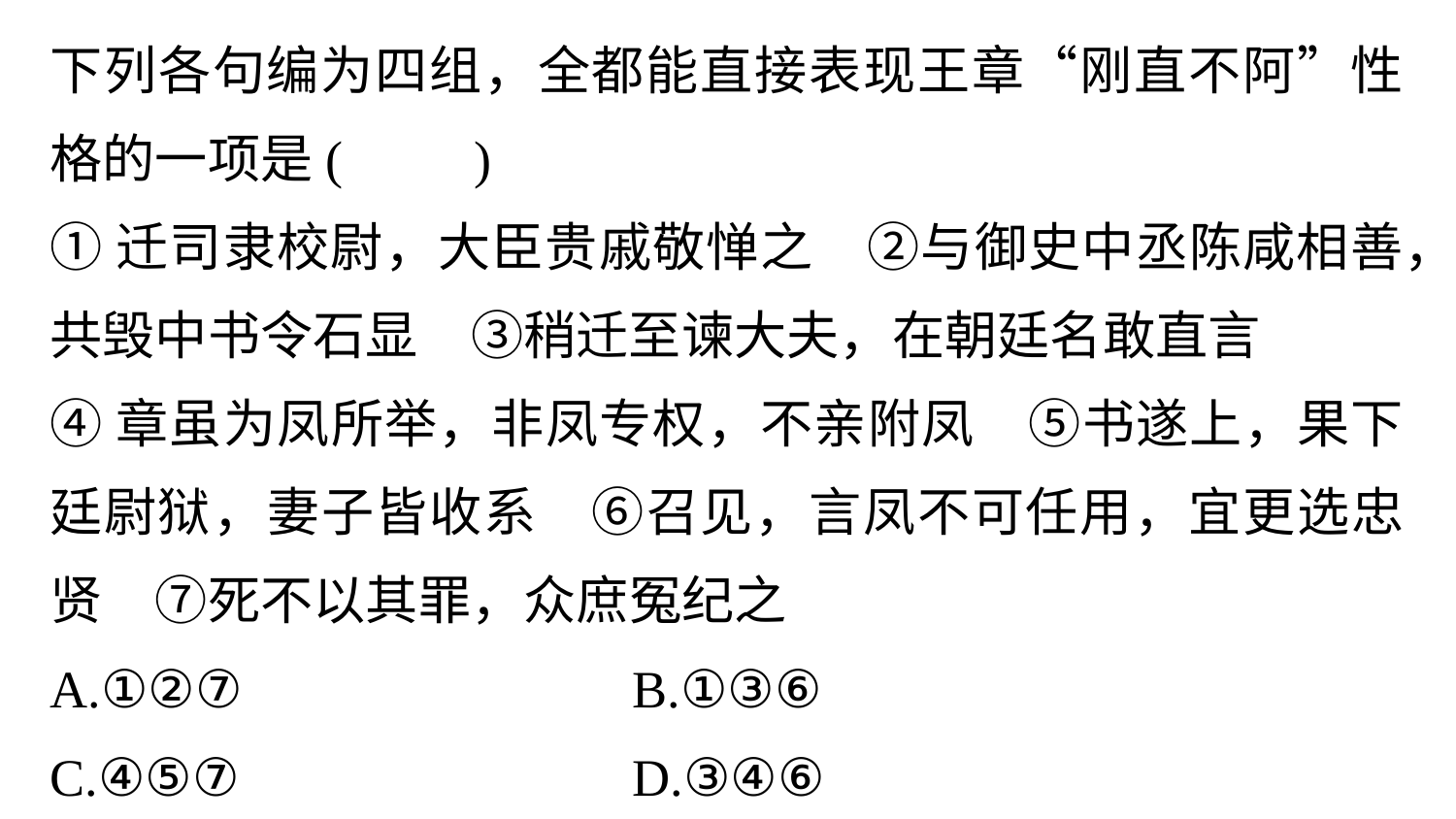

下列各句编为四组，全都能直接表现王章“刚直不阿”性格的一项是(　　)
①迁司隶校尉，大臣贵戚敬惮之　②与御史中丞陈咸相善，共毁中书令石显　③稍迁至谏大夫，在朝廷名敢直言
④章虽为凤所举，非凤专权，不亲附凤　⑤书遂上，果下廷尉狱，妻子皆收系　⑥召见，言凤不可任用，宜更选忠贤　⑦死不以其罪，众庶冤纪之
A.①②⑦  			B.①③⑥
C.④⑤⑦  			D.③④⑥